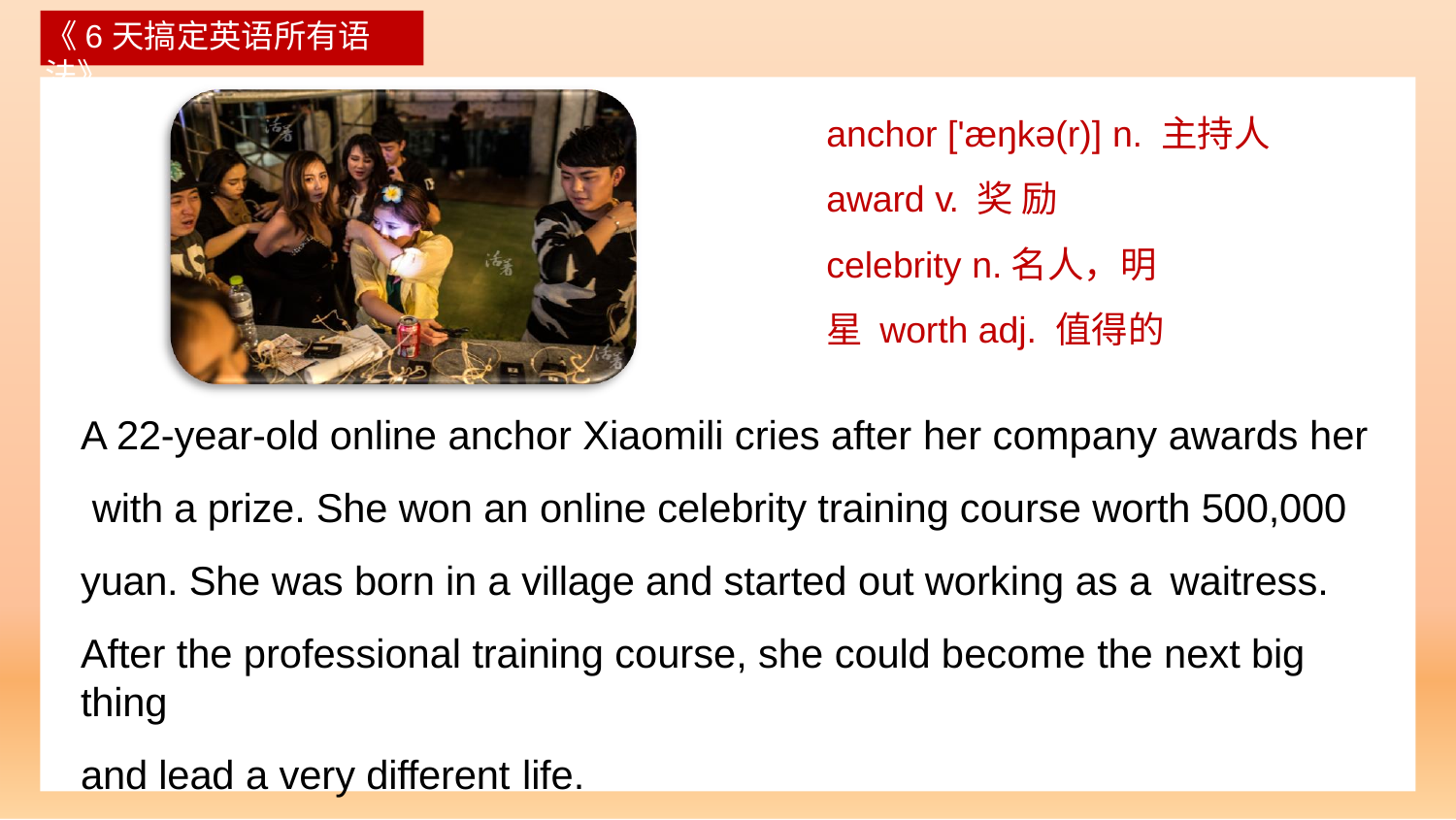

《6天搞定英语所有语法》

anchor ['æŋkə(r)] n. 主持人
award v. 奖 励 celebrity n.名人，明星 worth adj. 值得的
A 22-year-old online anchor Xiaomili cries after her company awards her  with a prize. She won an online celebrity training course worth 500,000  yuan. She was born in a village and started out working as a waitress.
After the professional training course, she could become the next big thing
and lead a very different life.